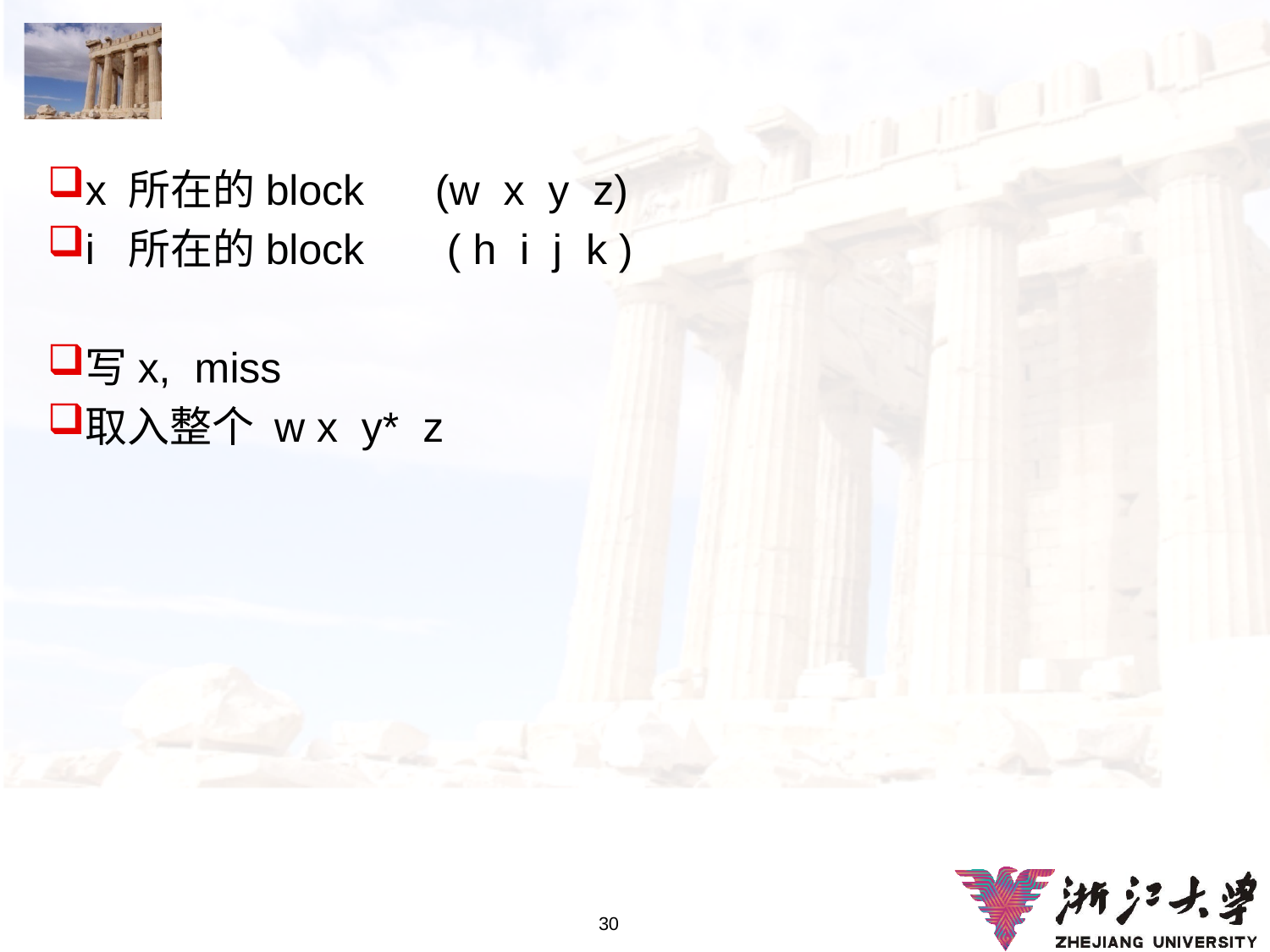

#
x 所在的block      (w  x  y  z)
i  所在的block       ( h  i  j  k )

写x,  miss
取入整个 w x  y*  z